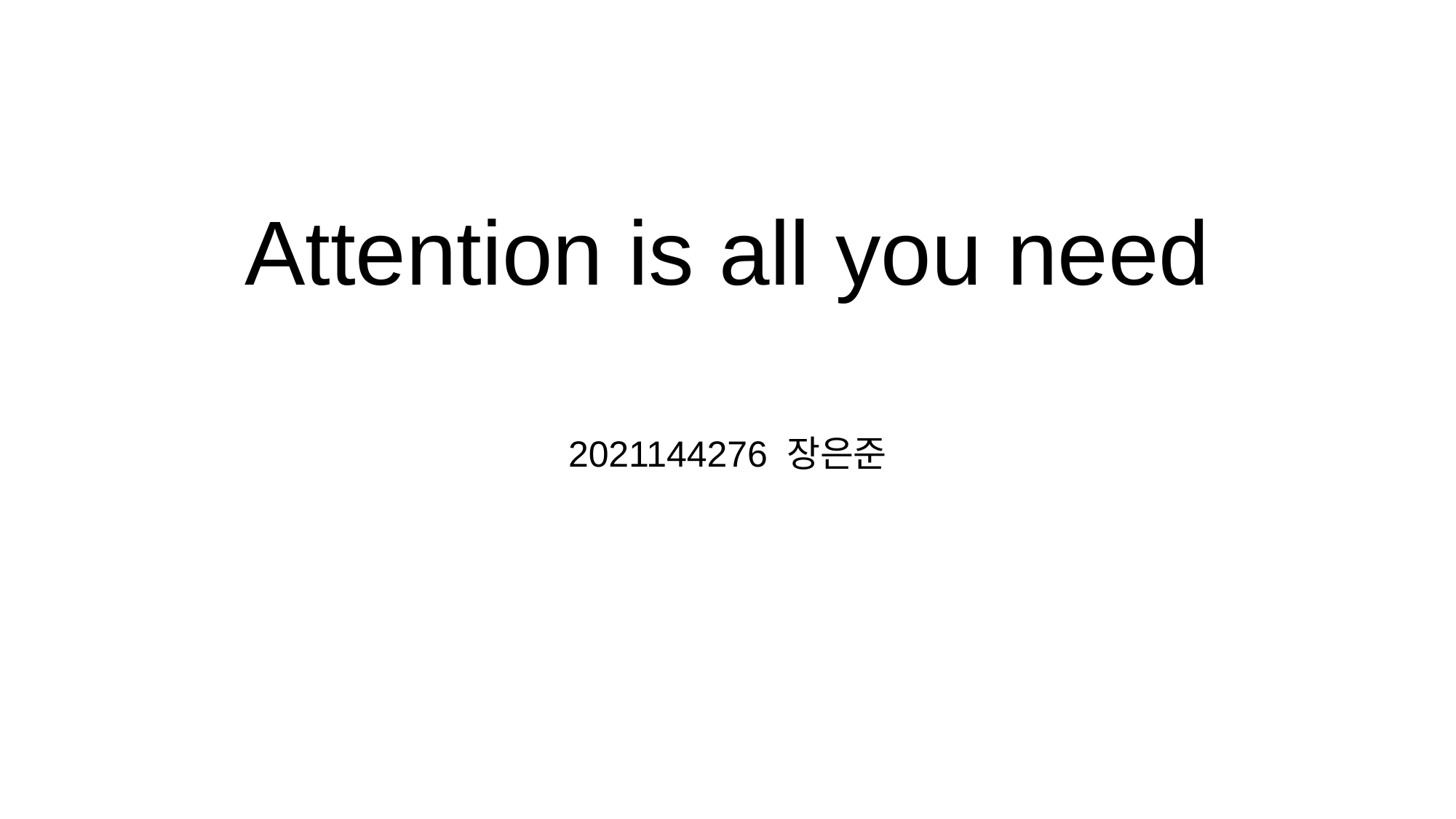

# Attention is all you need
2021144276 장은준